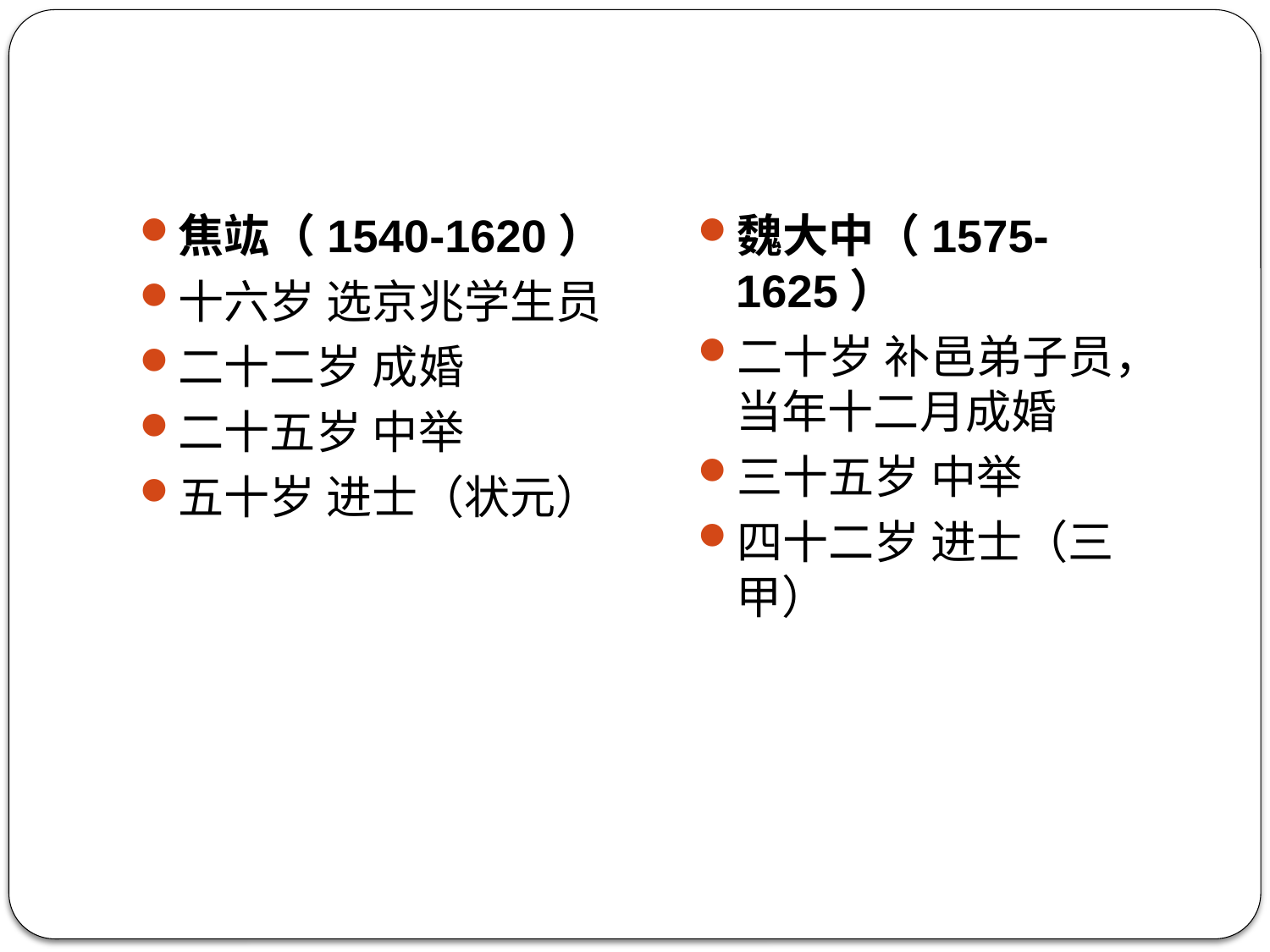

#
焦竑（1540-1620）
十六岁 选京兆学生员
二十二岁 成婚
二十五岁 中举
五十岁 进士（状元）

魏大中（1575-1625）
二十岁 补邑弟子员，当年十二月成婚
三十五岁 中举
四十二岁 进士（三甲）